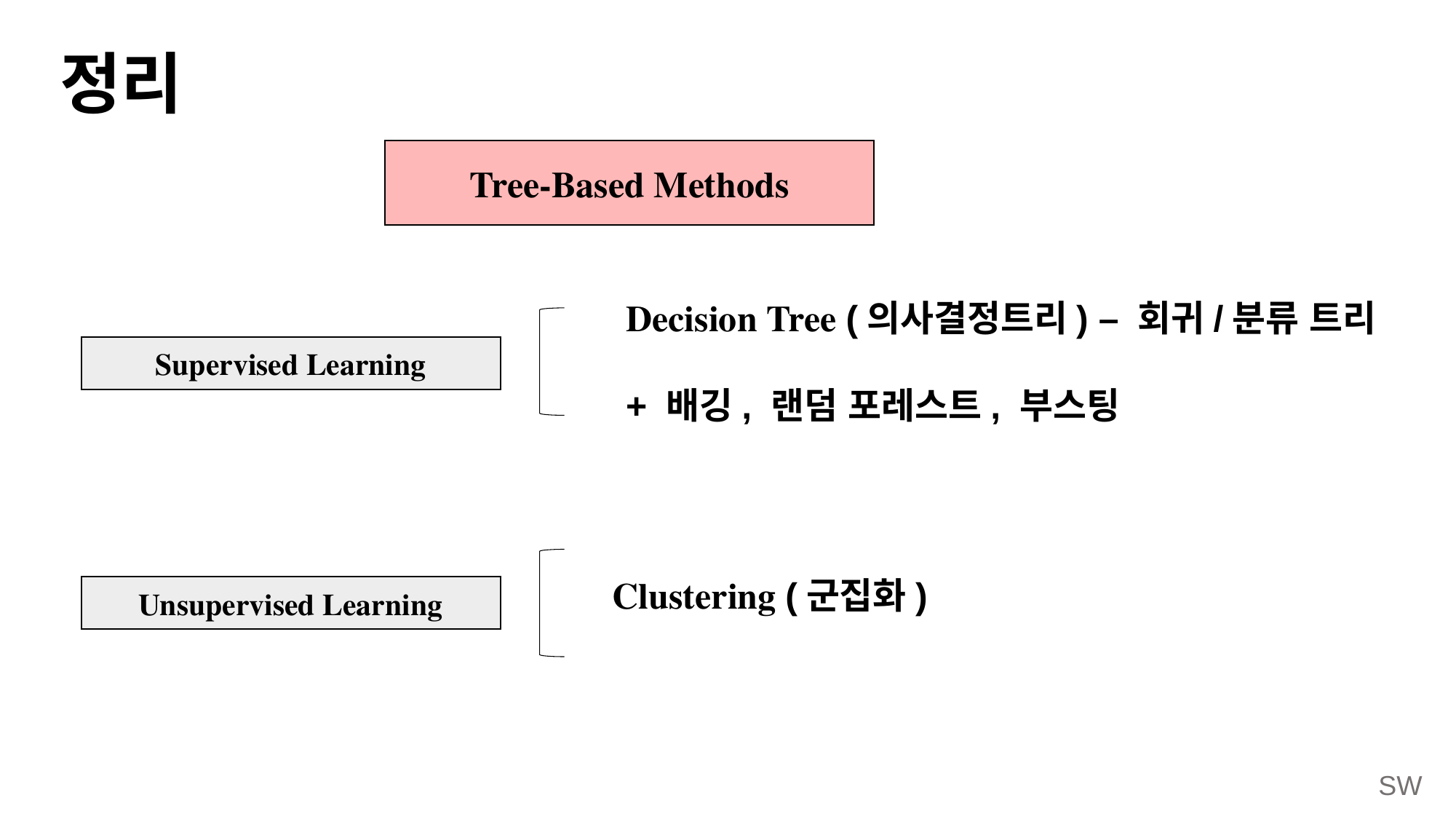

# 정리
Tree-Based Methods
Decision Tree (의사결정트리) – 회귀/분류 트리

+ 배깅, 랜덤 포레스트, 부스팅

Supervised Learning

Clustering (군집화)
Unsupervised Learning